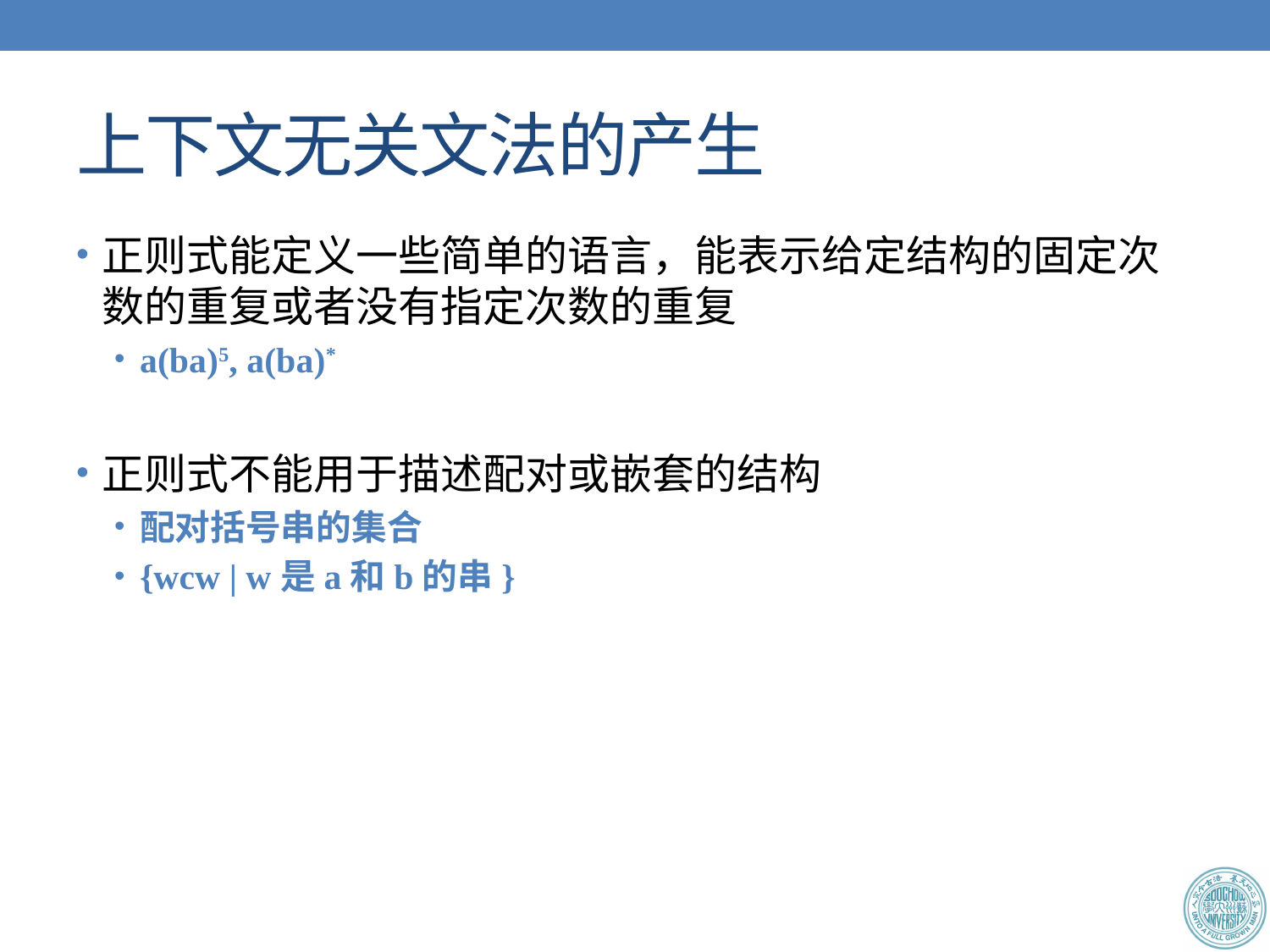

# 上下文无关文法的产生
正则式能定义一些简单的语言，能表示给定结构的固定次数的重复或者没有指定次数的重复
a(ba)5, a(ba)*

正则式不能用于描述配对或嵌套的结构
配对括号串的集合
{wcw | w是a和b的串}